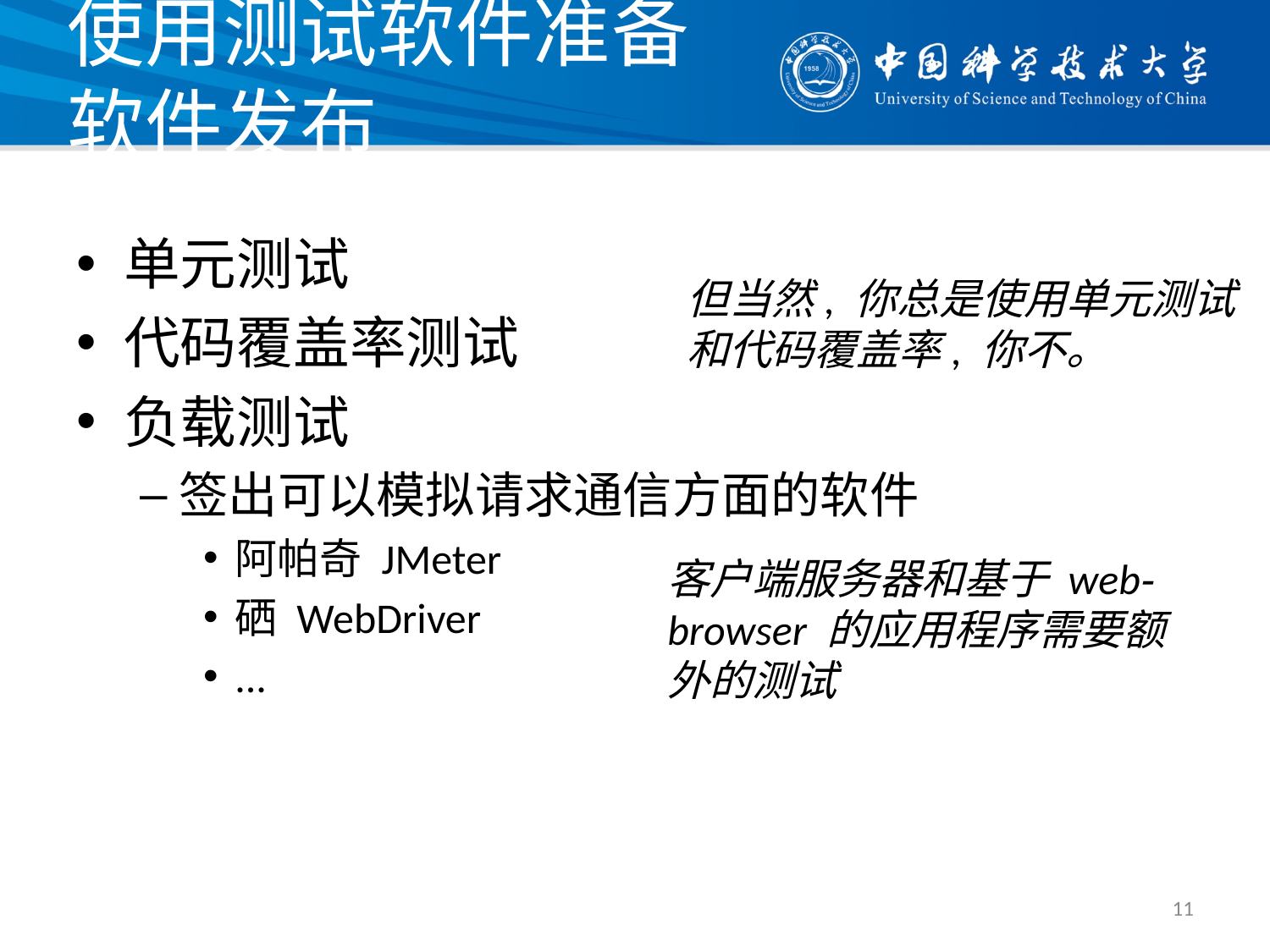

# 使用测试软件准备 软件发布
单元测试
代码覆盖率测试
负载测试
签出可以模拟请求通信方面的软件
阿帕奇 JMeter
硒 WebDriver
...
但当然, 你总是使用单元测试和代码覆盖率, 你不。
客户端服务器和基于 web‐browser 的应用程序需要额外的测试
11